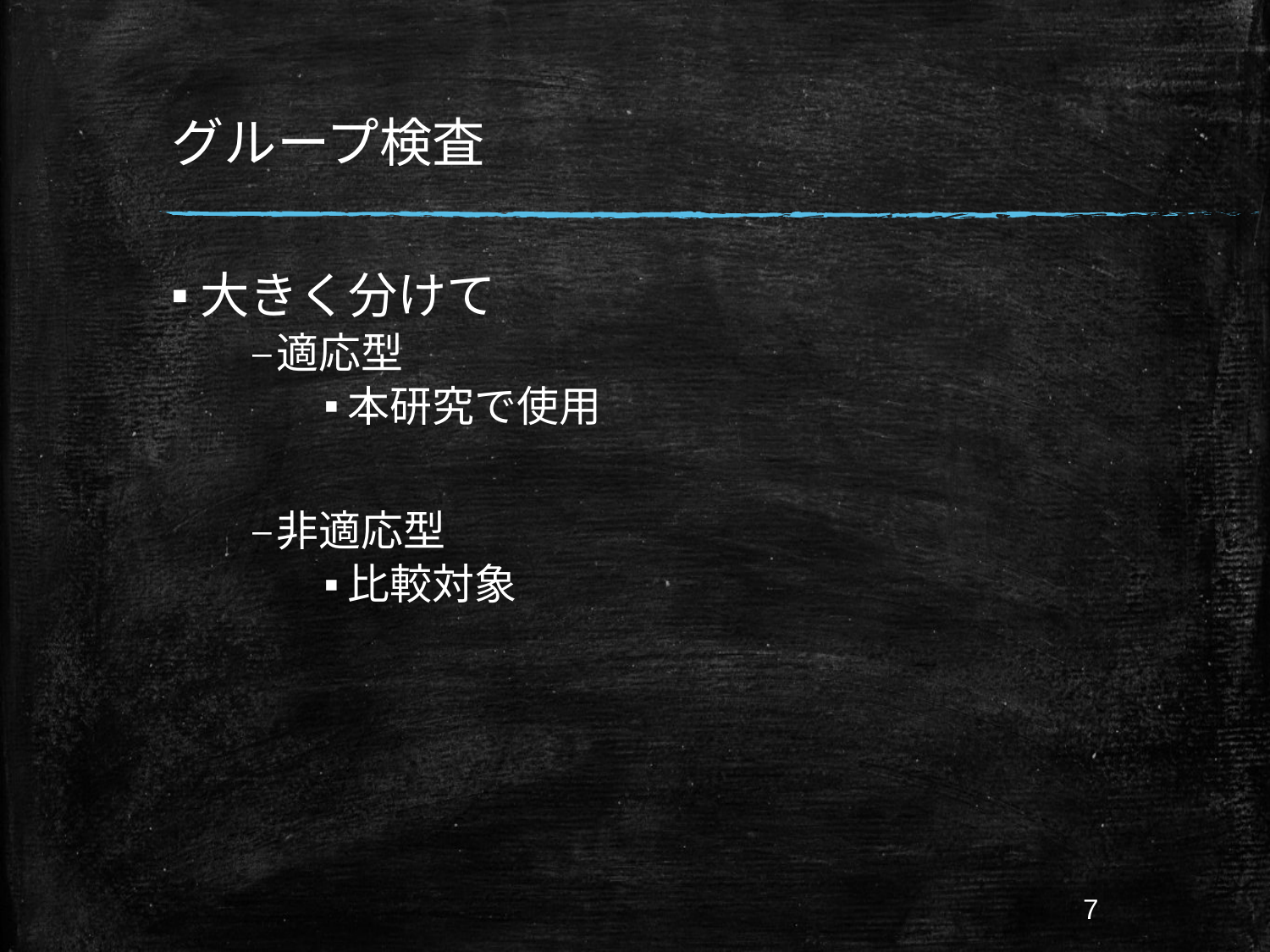

# グループ検査
大きく分けて
適応型
本研究で使用

非適応型
比較対象
7